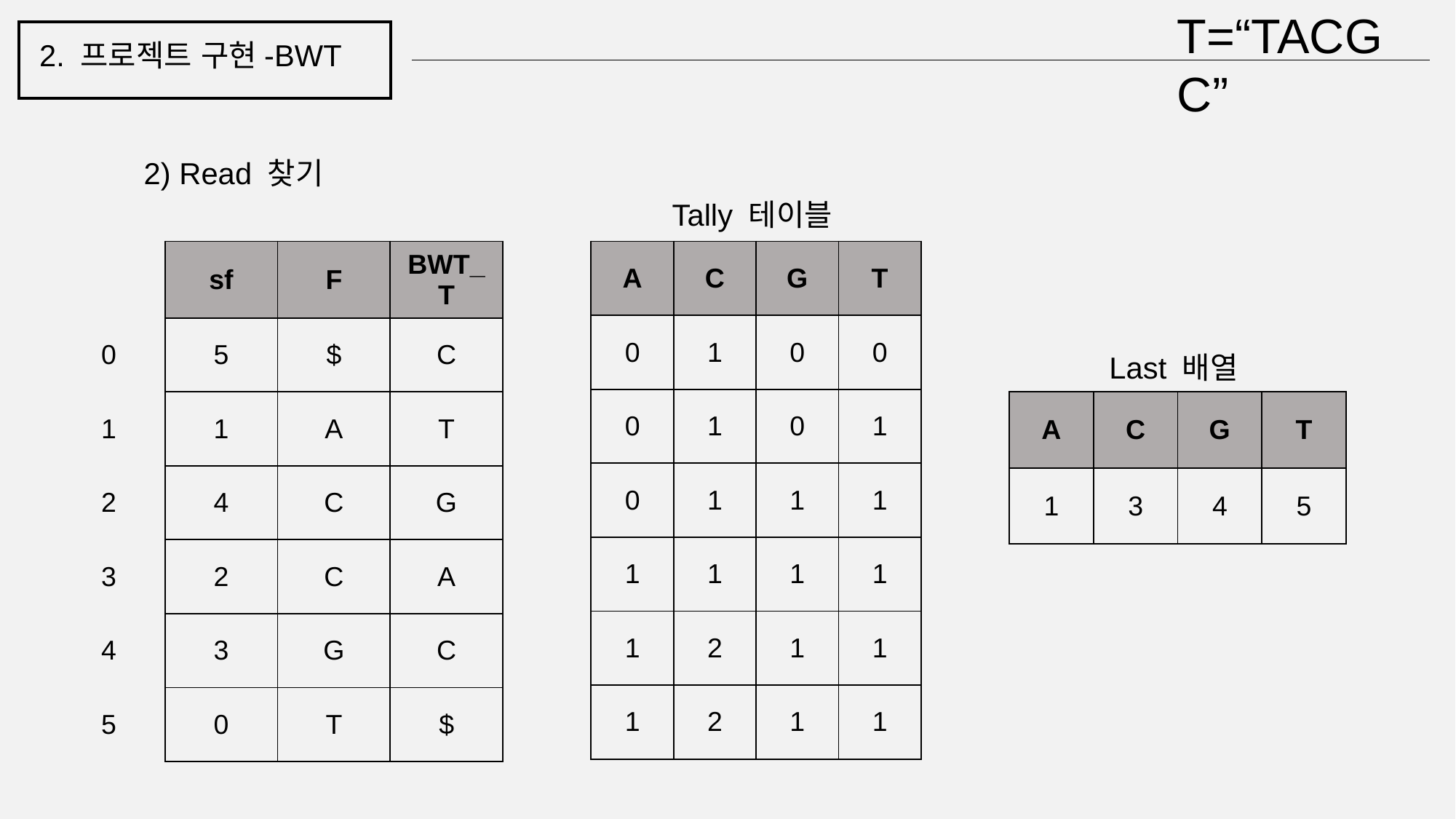

T=“TACGC”

2. 프로젝트 구현-BWT
2) Read 찾기
Tally 테이블
| A | C | G | T |
| --- | --- | --- | --- |
| 0 | 1 | 0 | 0 |
| 0 | 1 | 0 | 1 |
| 0 | 1 | 1 | 1 |
| 1 | 1 | 1 | 1 |
| 1 | 2 | 1 | 1 |
| 1 | 2 | 1 | 1 |
|  | sf | F | BWT\_T |
| --- | --- | --- | --- |
| 0 | 5 | $ | C |
| 1 | 1 | A | T |
| 2 | 4 | C | G |
| 3 | 2 | C | A |
| 4 | 3 | G | C |
| 5 | 0 | T | $ |
Last 배열
| A | C | G | T |
| --- | --- | --- | --- |
| 1 | 3 | 4 | 5 |